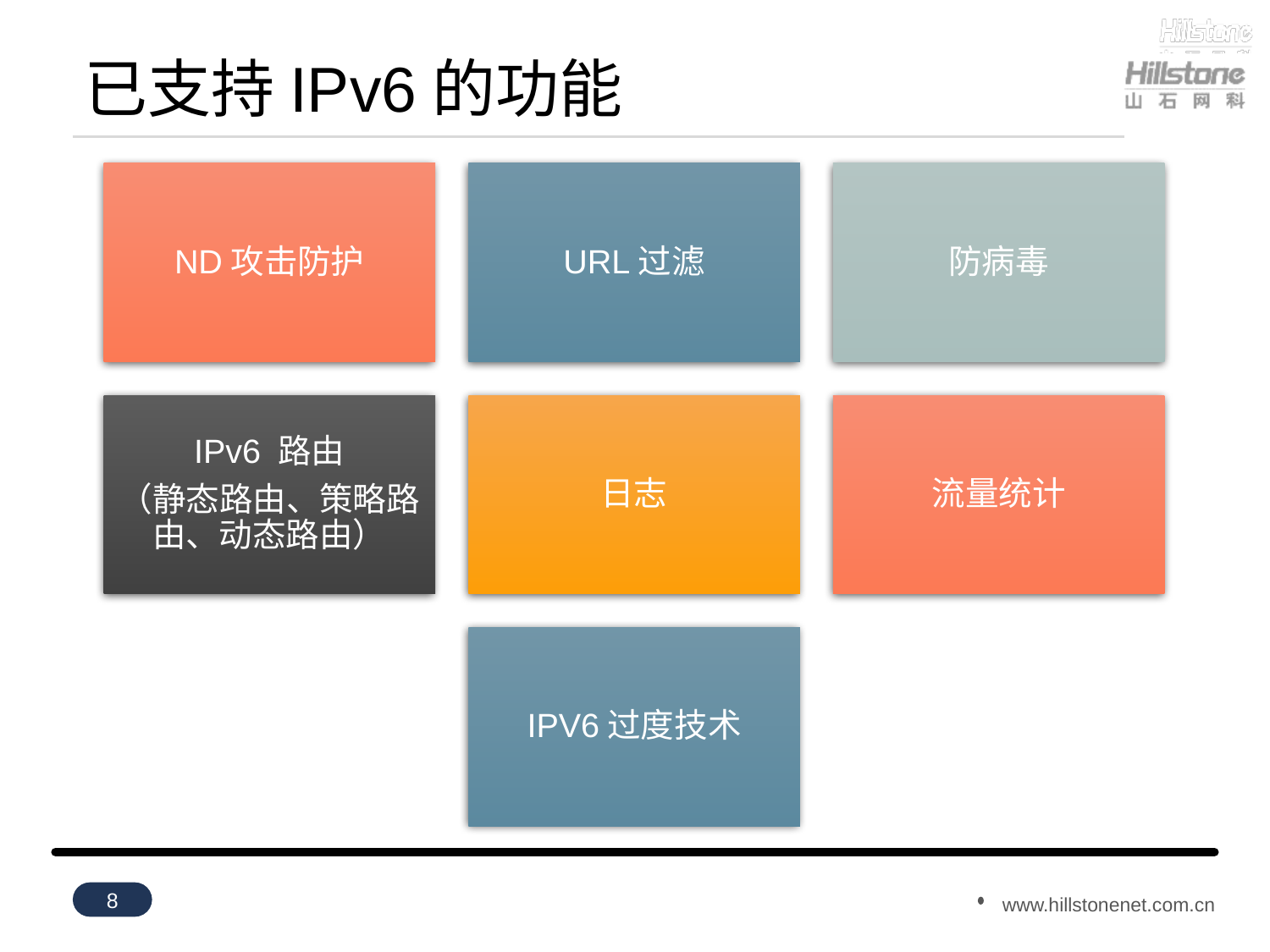

# 已支持IPv6的功能
ND攻击防护
URL过滤
防病毒
IPv6 路由
（静态路由、策略路由、动态路由）
日志
流量统计
IPV6过度技术